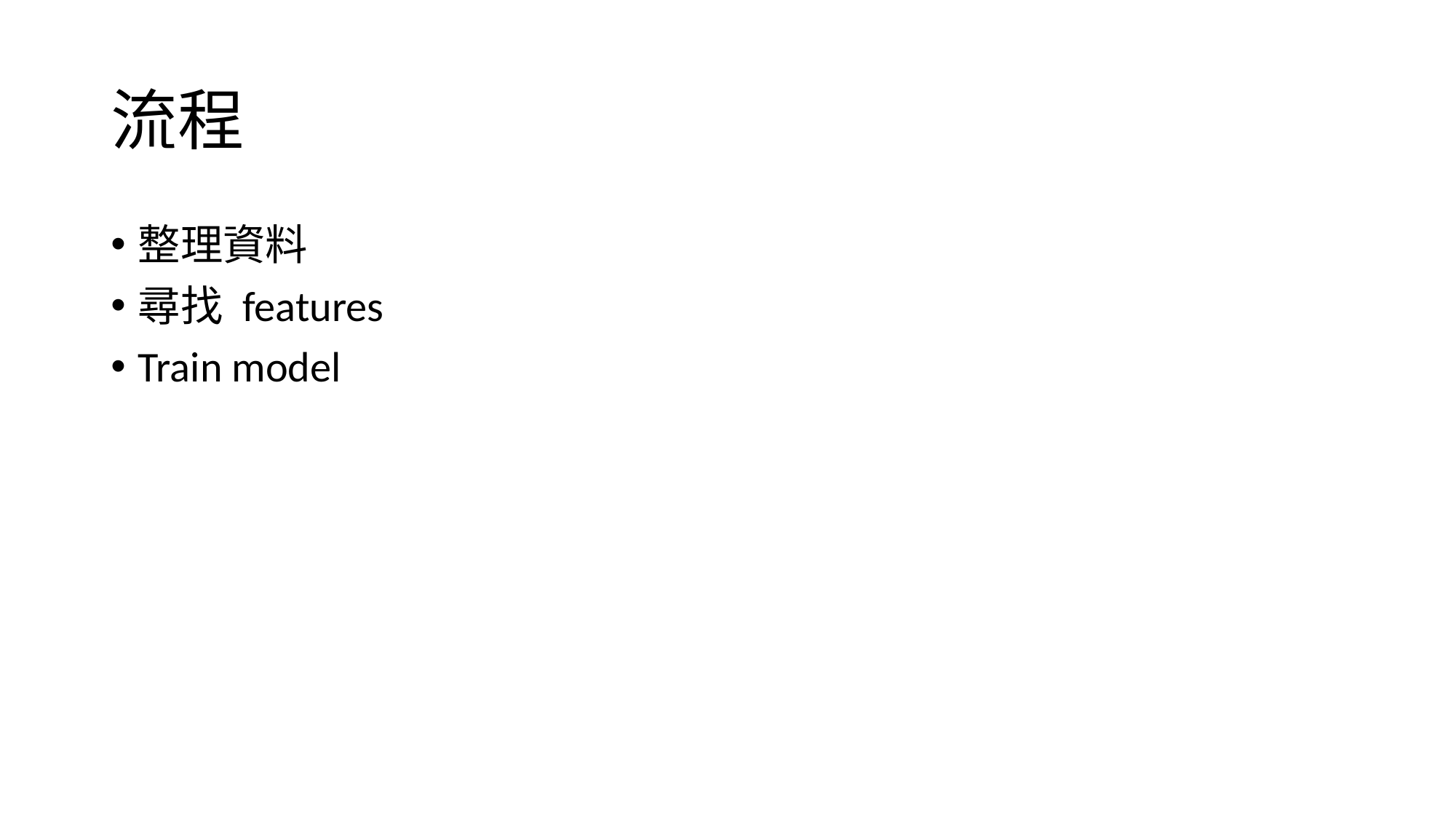

# 流程
整理資料
尋找 features
Train model